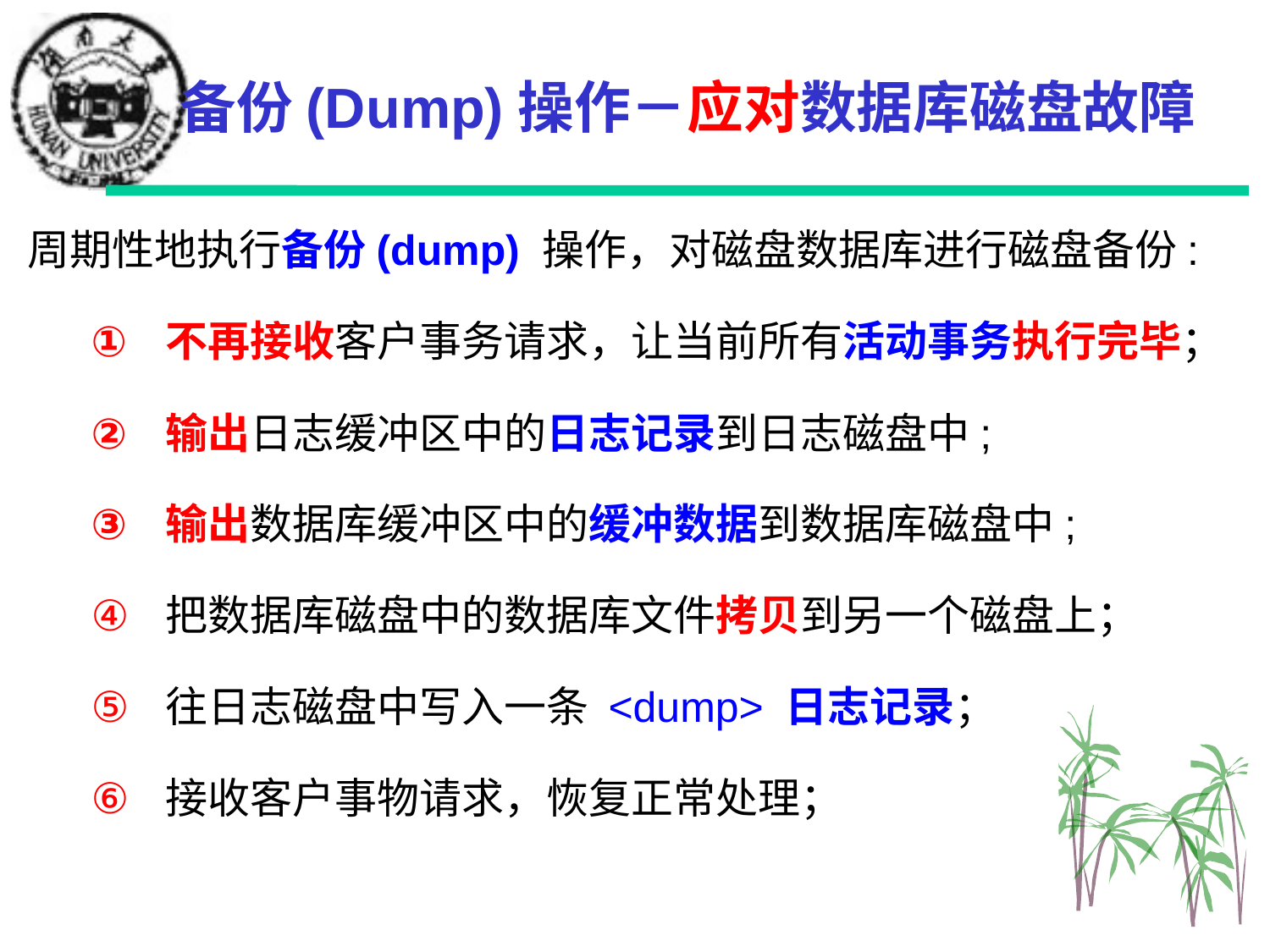

# 备份(Dump)操作－应对数据库磁盘故障
周期性地执行备份(dump) 操作，对磁盘数据库进行磁盘备份:
不再接收客户事务请求，让当前所有活动事务执行完毕；
输出日志缓冲区中的日志记录到日志磁盘中;
输出数据库缓冲区中的缓冲数据到数据库磁盘中;
把数据库磁盘中的数据库文件拷贝到另一个磁盘上；
往日志磁盘中写入一条 <dump> 日志记录；
接收客户事物请求，恢复正常处理；